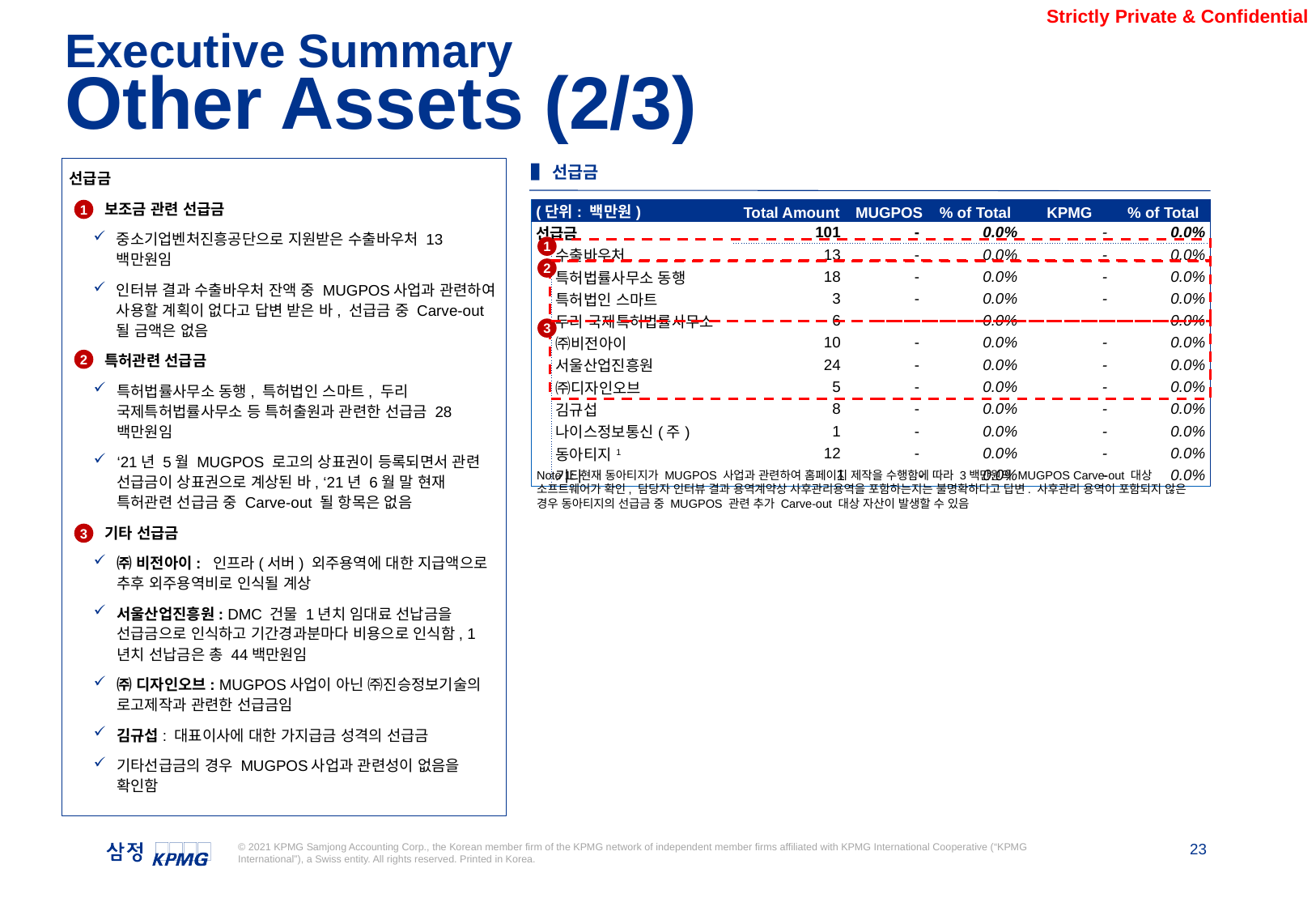

Executive Summary
Other Assets (2/3)
▌선급금

선급금
보조금 관련 선급금
중소기업벤처진흥공단으로 지원받은 수출바우처 13백만원임
인터뷰 결과 수출바우처 잔액 중 MUGPOS사업과 관련하여 사용할 계획이 없다고 답변 받은 바, 선급금 중 Carve-out 될 금액은 없음
특허관련 선급금
특허법률사무소 동행, 특허법인 스마트, 두리 국제특허법률사무소 등 특허출원과 관련한 선급금 28백만원임
‘21년 5월 MUGPOS 로고의 상표권이 등록되면서 관련 선급금이 상표권으로 계상된 바, ‘21년 6월 말 현재 특허관련 선급금 중 Carve-out 될 항목은 없음
기타 선급금
㈜ 비전아이:  인프라(서버) 외주용역에 대한 지급액으로 추후 외주용역비로 인식될 계상
서울산업진흥원: DMC 건물 1년치 임대료 선납금을 선급금으로 인식하고 기간경과분마다 비용으로 인식함, 1년치 선납금은 총 44백만원임
㈜ 디자인오브: MUGPOS사업이 아닌 ㈜진승정보기술의 로고제작과 관련한 선급금임
김규섭: 대표이사에 대한 가지급금 성격의 선급금
기타선급금의 경우 MUGPOS사업과 관련성이 없음을 확인함
| (단위: 백만원) |  | Total Amount | MUGPOS | % of Total | KPMG | % of Total |
| --- | --- | --- | --- | --- | --- | --- |
| 선급금 |  | 101 | - | 0.0% | - | 0.0% |
|  | 수출바우처 | 13 | - | 0.0% | - | 0.0% |
|  | 특허법률사무소 동행 | 18 | - | 0.0% | - | 0.0% |
|  | 특허법인 스마트 | 3 | - | 0.0% | - | 0.0% |
|  | 두리 국제특허법률사무소 | 6 | - | 0.0% | - | 0.0% |
|  | ㈜비전아이 | 10 | - | 0.0% | - | 0.0% |
|  | 서울산업진흥원 | 24 | - | 0.0% | - | 0.0% |
|  | ㈜디자인오브 | 5 | - | 0.0% | - | 0.0% |
|  | 김규섭 | 8 | - | 0.0% | - | 0.0% |
|  | 나이스정보통신(주) | 1 | - | 0.0% | - | 0.0% |
|  | 동아티지1 | 12 | - | 0.0% | - | 0.0% |
|  | 기타 | 1 | - | 0.0% | - | 0.0% |
1
1

2

3

2
Note 1: 현재 동아티지가 MUGPOS 사업과 관련하여 홈페이지 제작을 수행함에 따라 3백만원의 MUGPOS Carve-out 대상 소프트웨어가 확인, 담당자 인터뷰 결과 용역계약상 사후관리용역을 포함하는지는 불명확하다고 답변. 사후관리 용역이 포함되지 않은 경우 동아티지의 선급금 중 MUGPOS 관련 추가 Carve-out 대상 자산이 발생할 수 있음
3